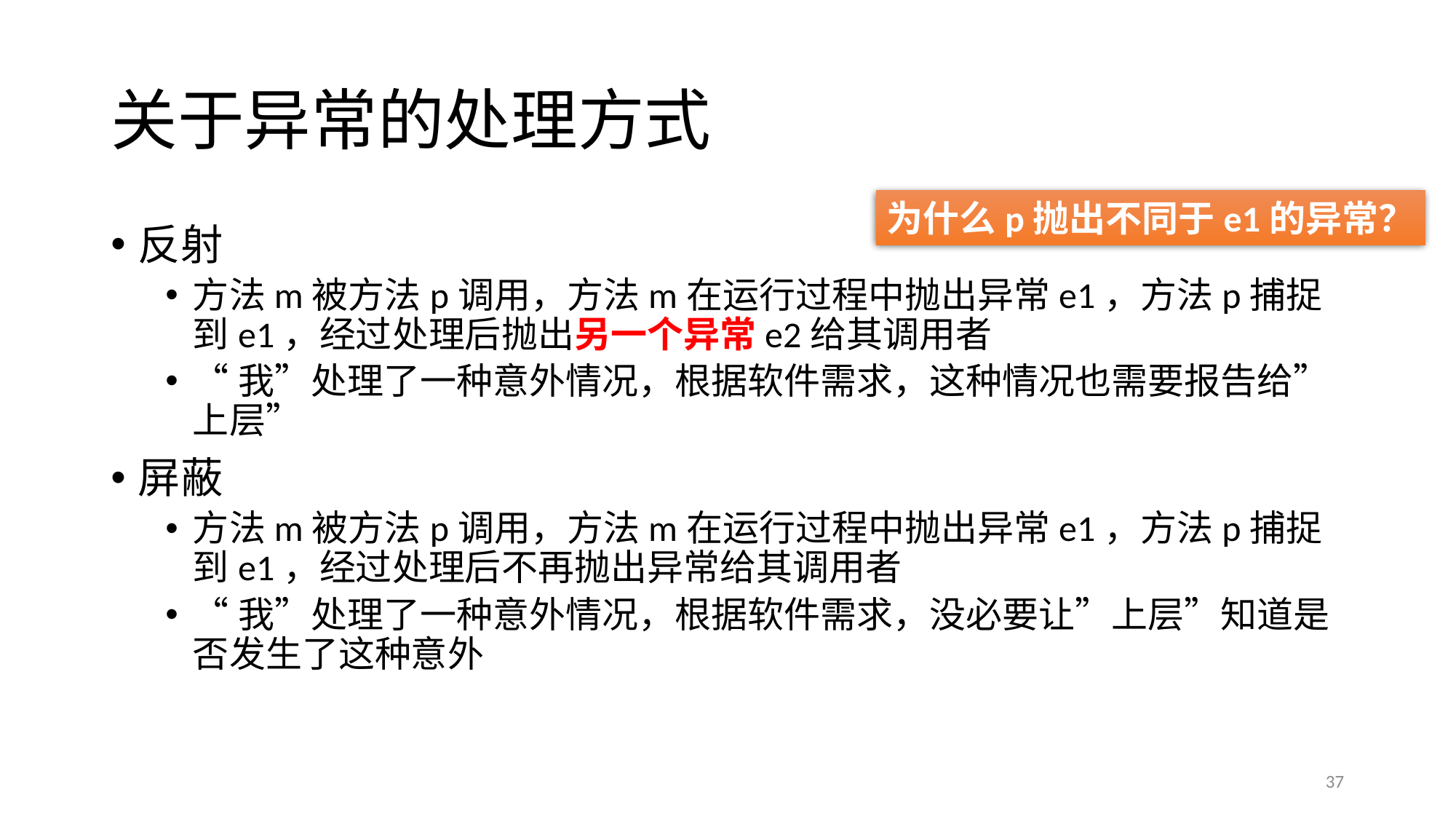

# 关于异常的处理方式
为什么p抛出不同于e1的异常？
反射
方法m被方法p调用，方法m在运行过程中抛出异常e1，方法p捕捉到e1，经过处理后抛出另一个异常e2给其调用者
“我”处理了一种意外情况，根据软件需求，这种情况也需要报告给”上层”
屏蔽
方法m被方法p调用，方法m在运行过程中抛出异常e1，方法p捕捉到e1，经过处理后不再抛出异常给其调用者
“我”处理了一种意外情况，根据软件需求，没必要让”上层”知道是否发生了这种意外
37